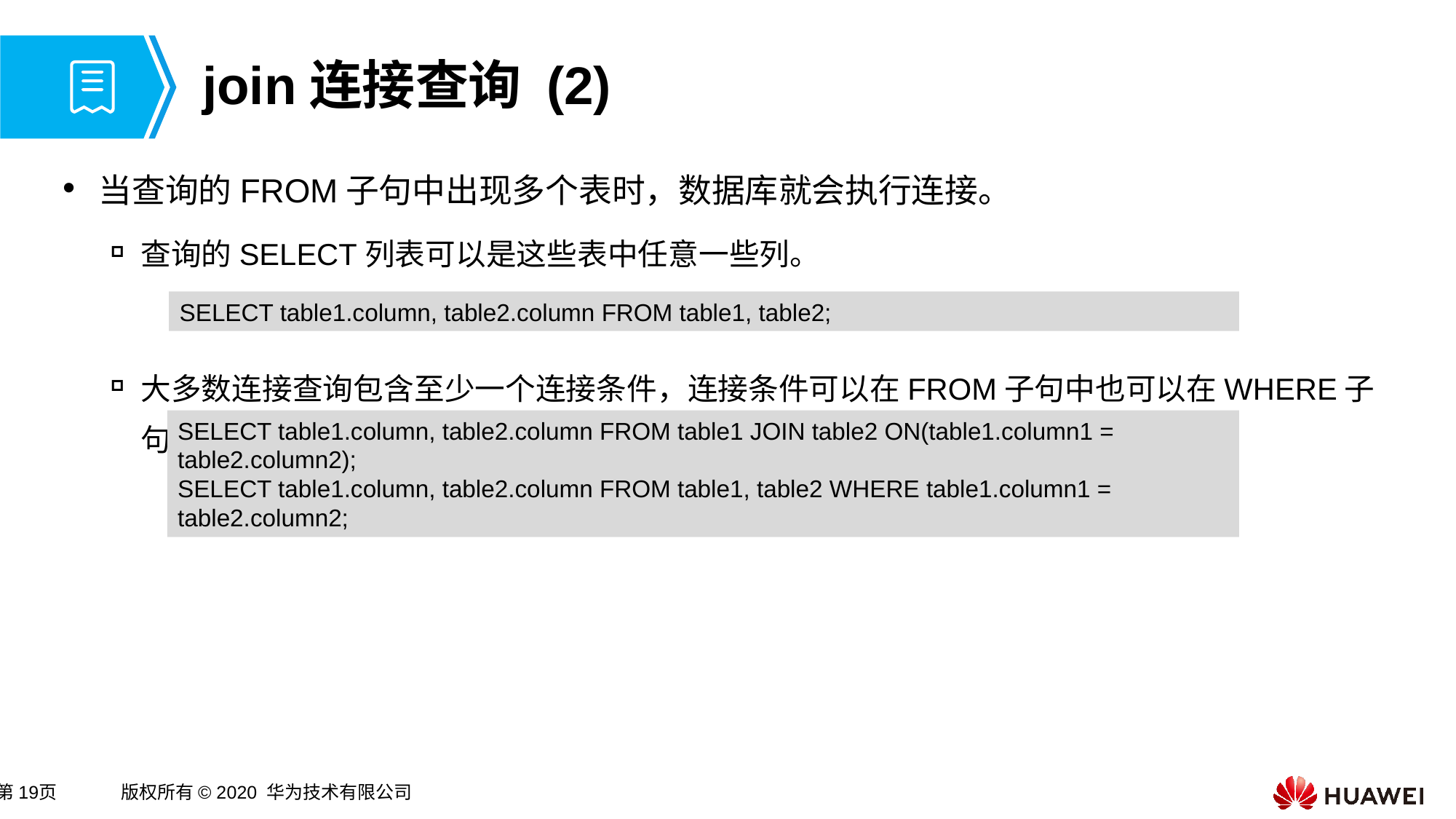

# join连接查询 (2)
当查询的FROM子句中出现多个表时，数据库就会执行连接。
查询的SELECT列表可以是这些表中任意一些列。

大多数连接查询包含至少一个连接条件，连接条件可以在FROM子句中也可以在WHERE子句中。

SELECT table1.column, table2.column FROM table1, table2;
SELECT table1.column, table2.column FROM table1 JOIN table2 ON(table1.column1 = table2.column2);
SELECT table1.column, table2.column FROM table1, table2 WHERE table1.column1 = table2.column2;